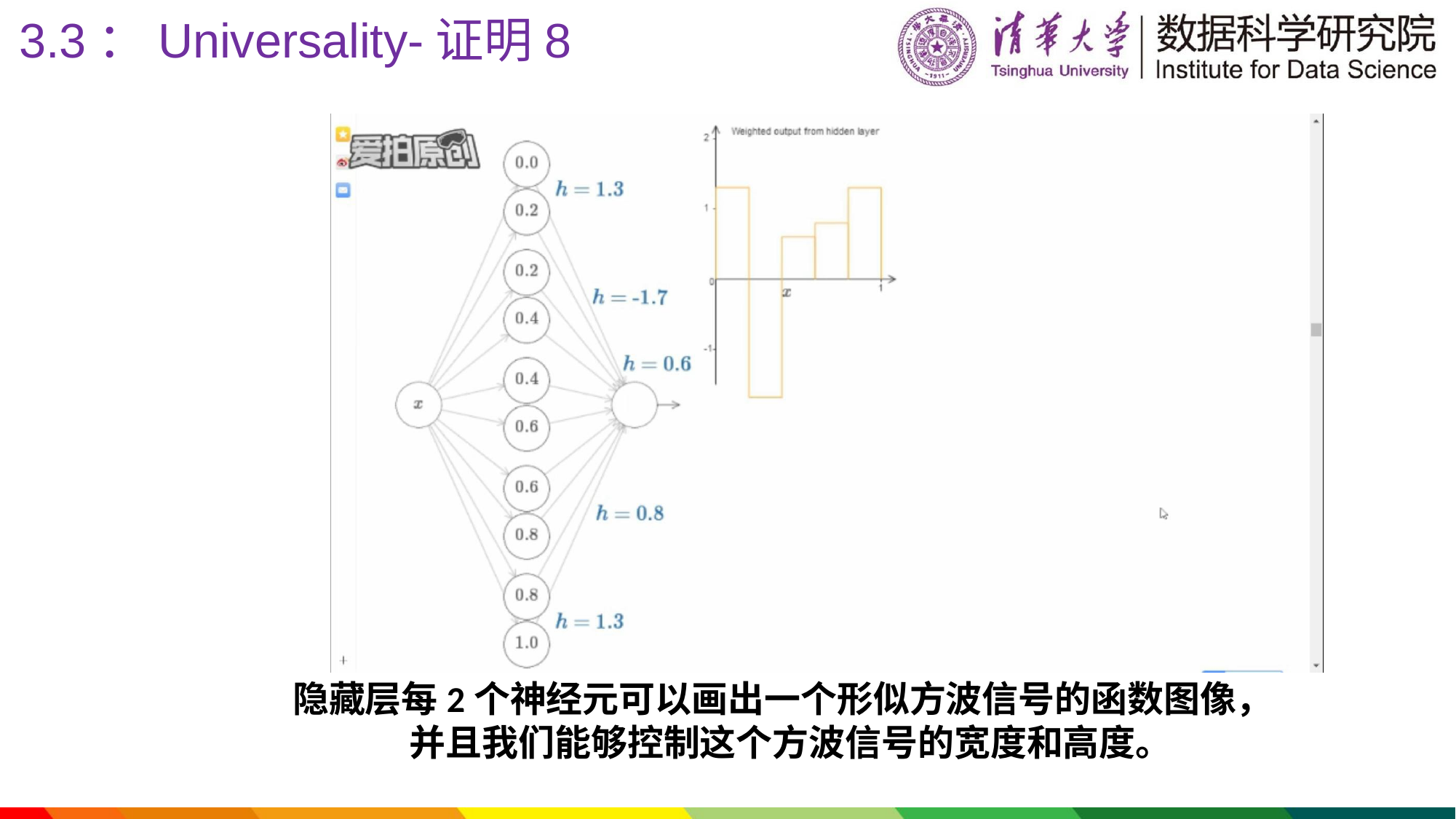

# 3.3：Universality-证明8

隐藏层每2个神经元可以画出一个形似方波信号的函数图像，  并且我们能够控制这个方波信号的宽度和高度。